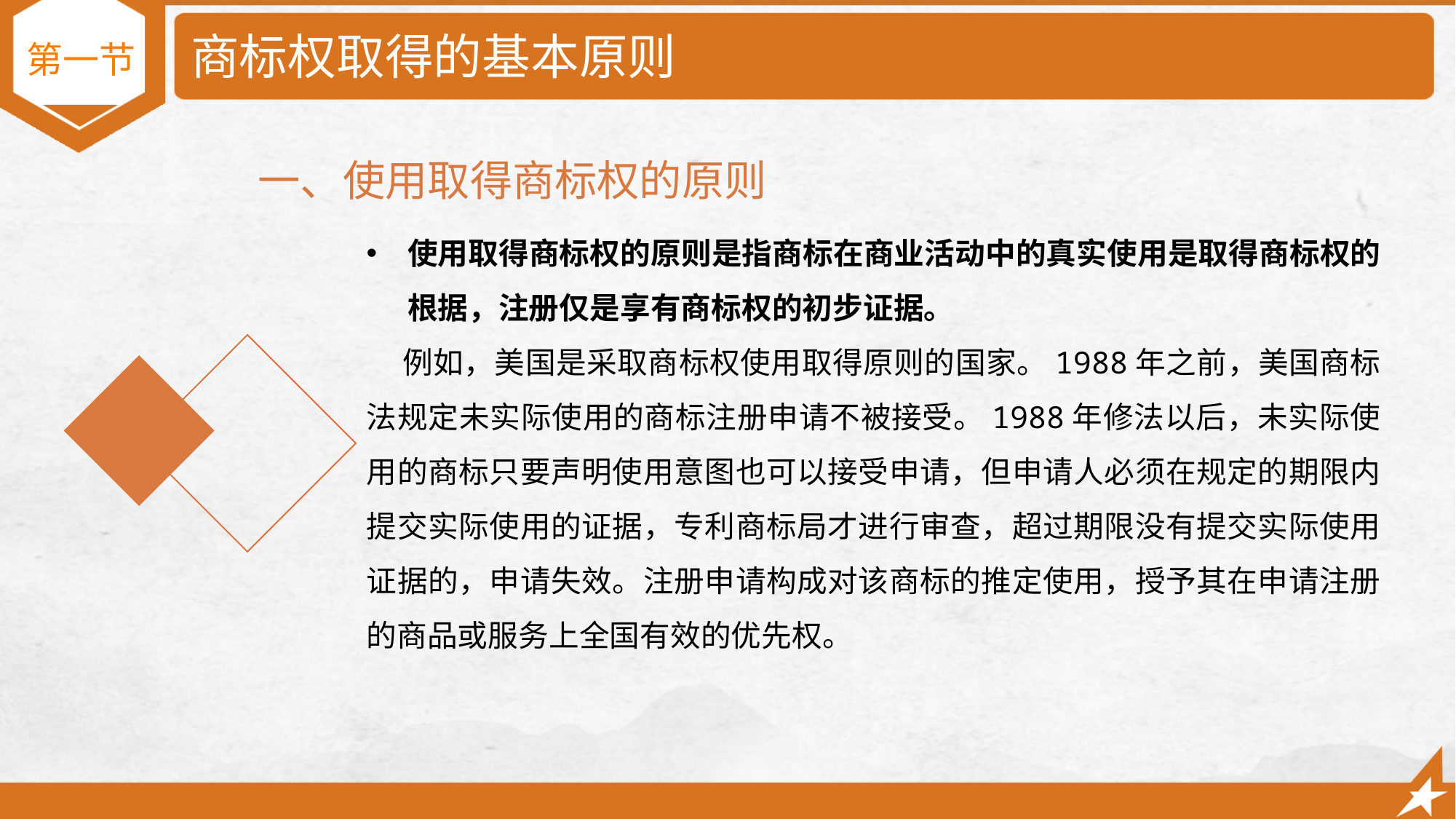

# 商标权取得的基本原则
第一节
一、使用取得商标权的原则
使用取得商标权的原则是指商标在商业活动中的真实使用是取得商标权的根据，注册仅是享有商标权的初步证据。
    例如，美国是采取商标权使用取得原则的国家。1988年之前，美国商标法规定未实际使用的商标注册申请不被接受。1988年修法以后，未实际使用的商标只要声明使用意图也可以接受申请，但申请人必须在规定的期限内提交实际使用的证据，专利商标局才进行审查，超过期限没有提交实际使用证据的，申请失效。注册申请构成对该商标的推定使用，授予其在申请注册的商品或服务上全国有效的优先权。